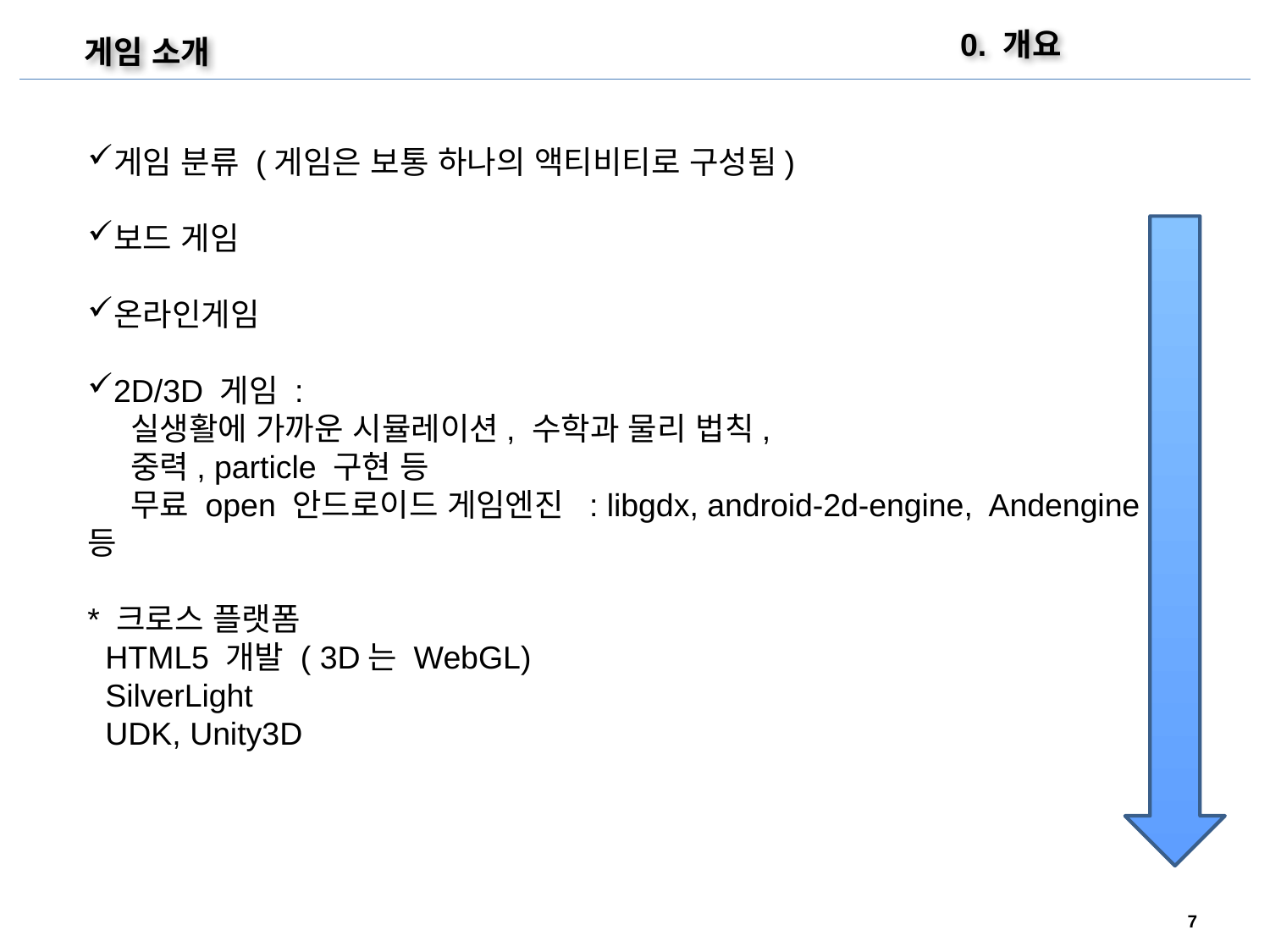

0. 개요
게임 소개
게임 분류 (게임은 보통 하나의 액티비티로 구성됨)

보드 게임

온라인게임

2D/3D 게임 :
    실생활에 가까운 시뮬레이션, 수학과 물리 법칙,
    중력, particle 구현 등
    무료 open 안드로이드 게임엔진  : libgdx, android-2d-engine,  Andengine 등

* 크로스 플랫폼
  HTML5 개발 ( 3D는 WebGL)
  SilverLight
  UDK, Unity3D